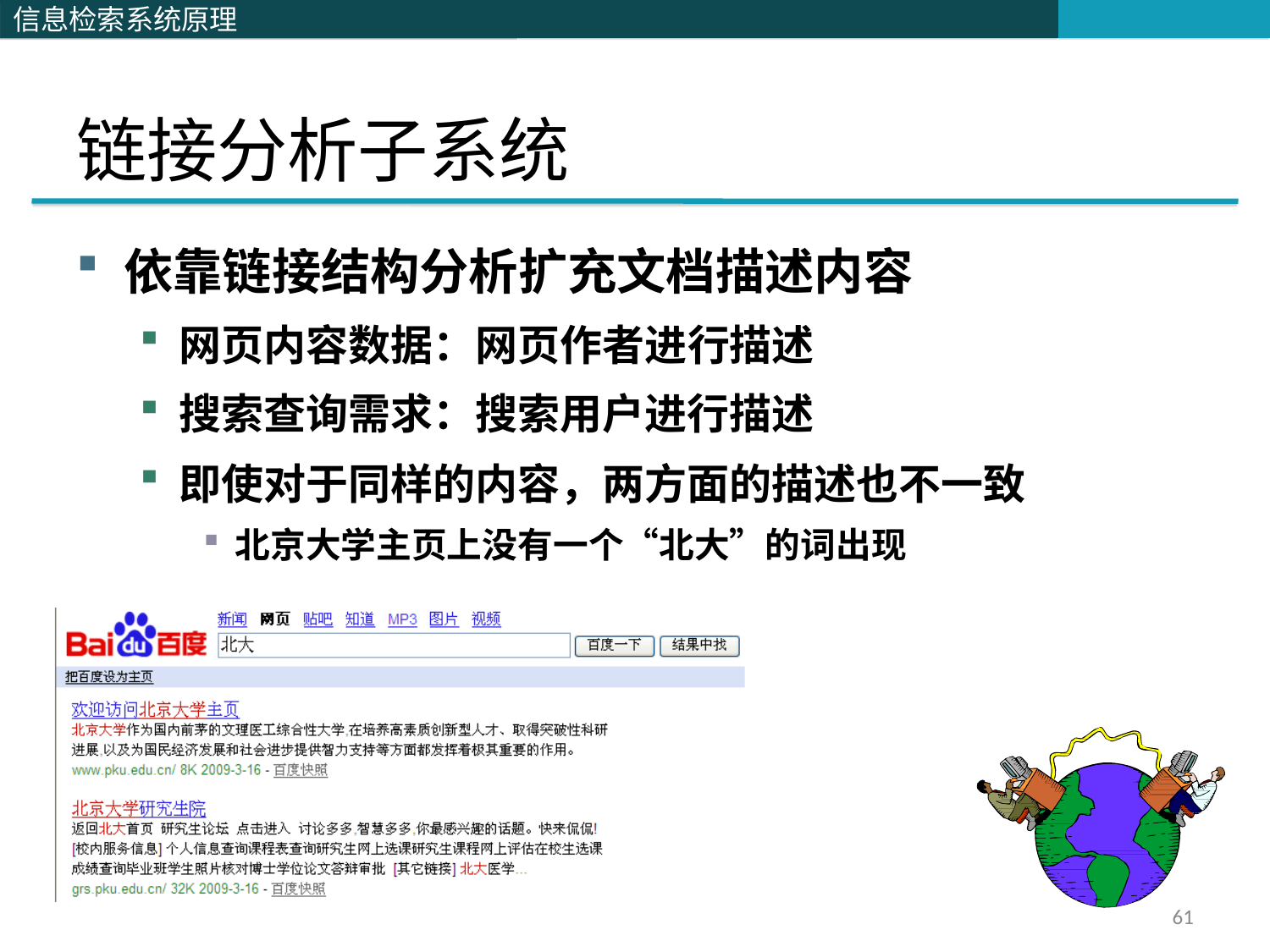

# 链接分析子系统
依靠链接结构分析扩充文档描述内容
网页内容数据：网页作者进行描述
搜索查询需求：搜索用户进行描述
即使对于同样的内容，两方面的描述也不一致
北京大学主页上没有一个“北大”的词出现

61